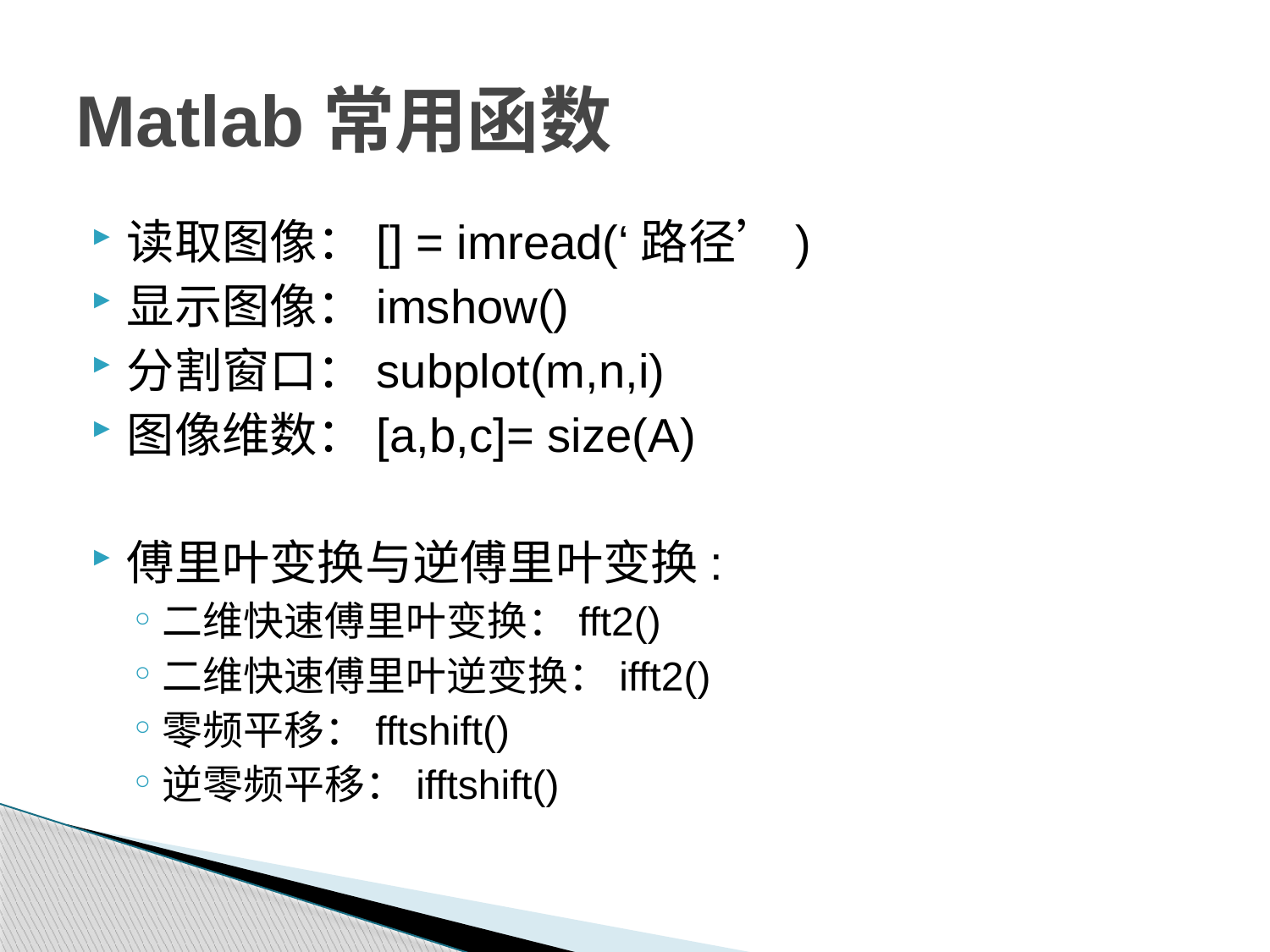

# Matlab常用函数
读取图像：[] = imread(‘路径’)
显示图像：imshow()
分割窗口：subplot(m,n,i)
图像维数：[a,b,c]= size(A)

傅里叶变换与逆傅里叶变换:
二维快速傅里叶变换：fft2()
二维快速傅里叶逆变换：ifft2()
零频平移：fftshift()
逆零频平移：ifftshift()